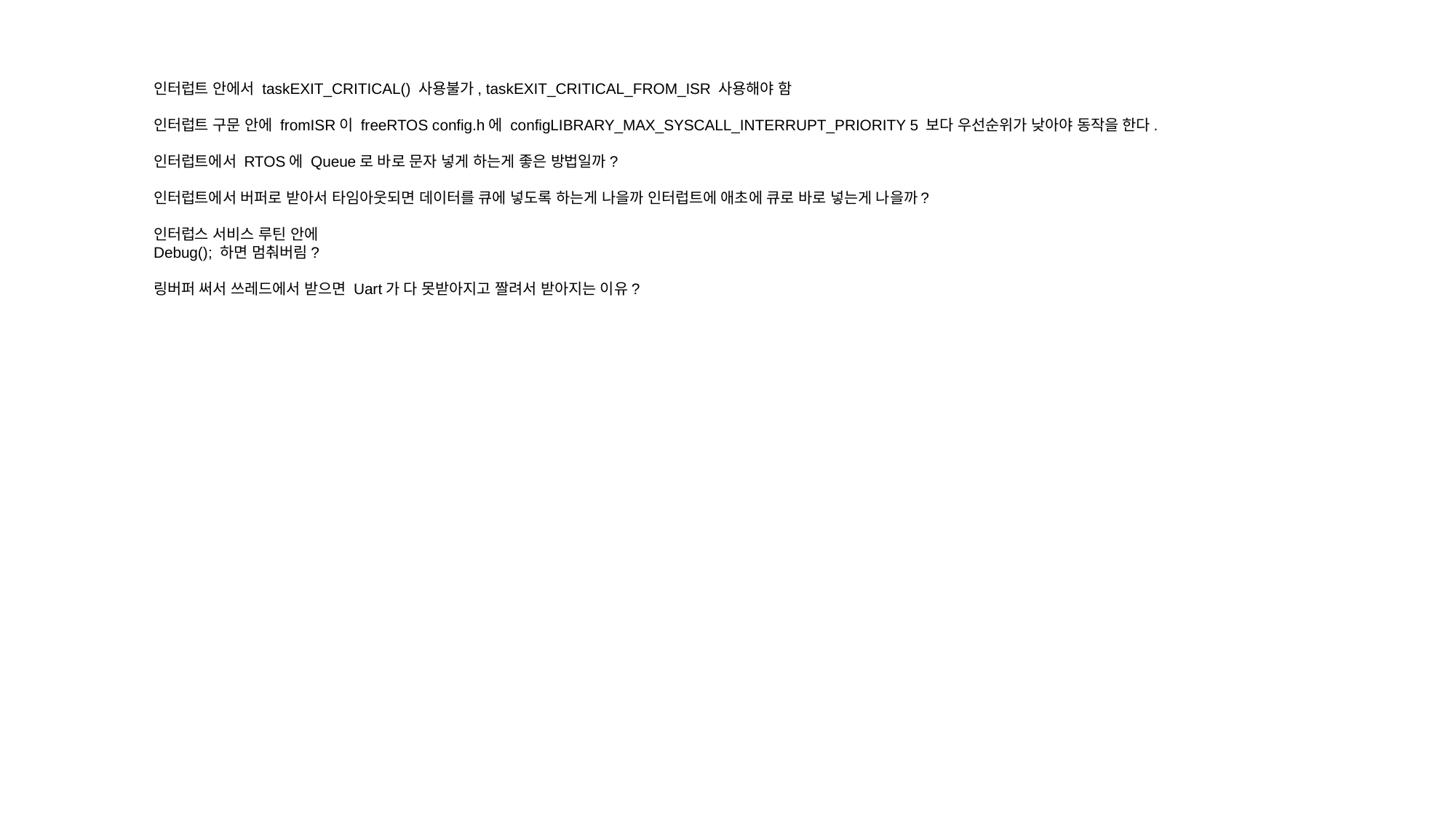

인터럽트 안에서 taskEXIT_CRITICAL() 사용불가, taskEXIT_CRITICAL_FROM_ISR 사용해야 함

인터럽트 구문 안에 fromISR이 freeRTOS config.h에 configLIBRARY_MAX_SYSCALL_INTERRUPT_PRIORITY 5 보다 우선순위가 낮아야 동작을 한다.

인터럽트에서 RTOS에 Queue로 바로 문자 넣게 하는게 좋은 방법일까?

인터럽트에서 버퍼로 받아서 타임아웃되면 데이터를 큐에 넣도록 하는게 나을까 인터럽트에 애초에 큐로 바로 넣는게 나을까?

인터럽스 서비스 루틴 안에
Debug(); 하면 멈춰버림?

링버퍼 써서 쓰레드에서 받으면 Uart가 다 못받아지고 짤려서 받아지는 이유?